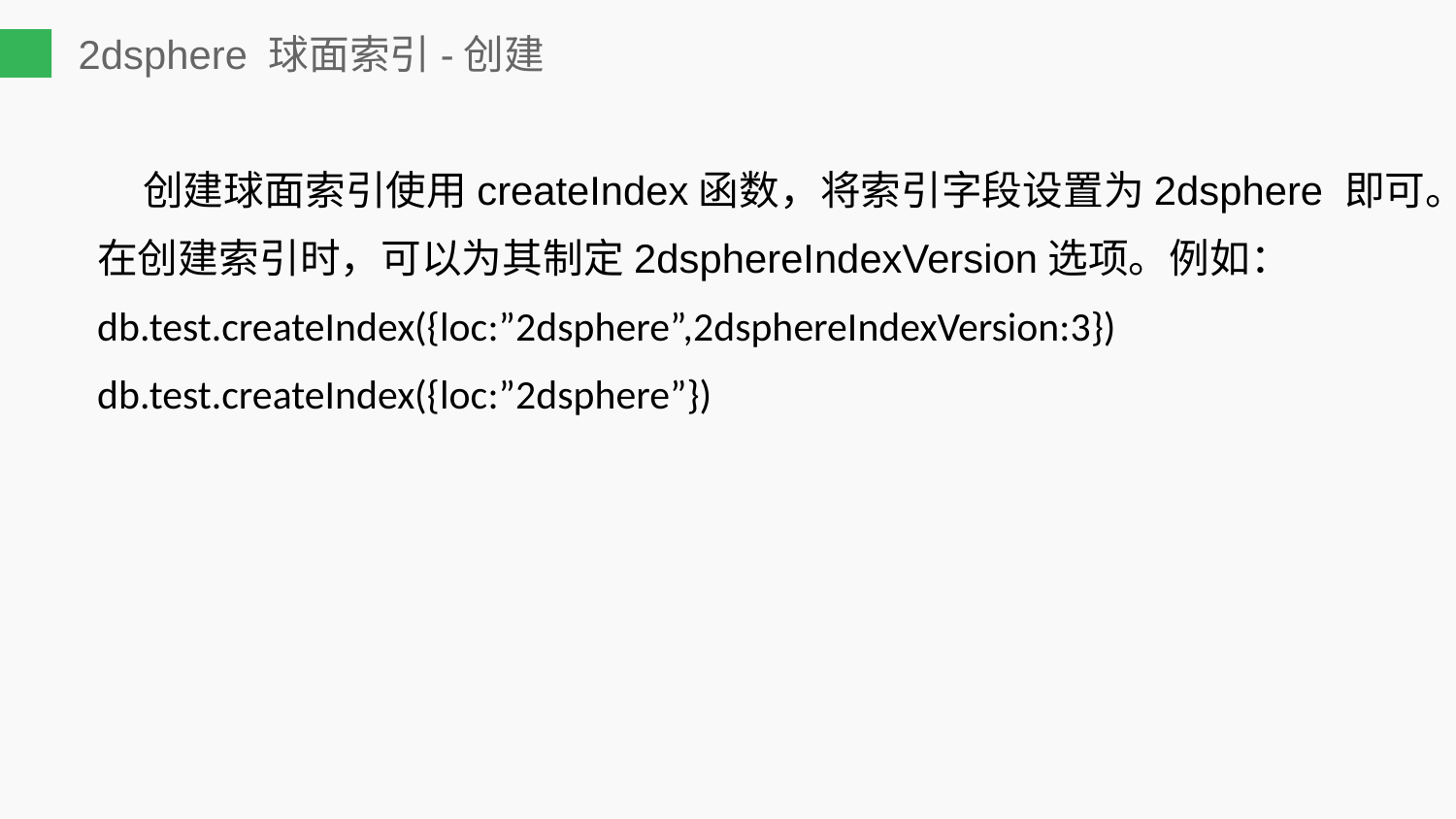

# 2dsphere 球面索引-创建
    创建球面索引使用createIndex函数，将索引字段设置为2dsphere 即可。
在创建索引时，可以为其制定2dsphereIndexVersion选项。例如：
db.test.createIndex({loc:”2dsphere”,2dsphereIndexVersion:3})
db.test.createIndex({loc:”2dsphere”})